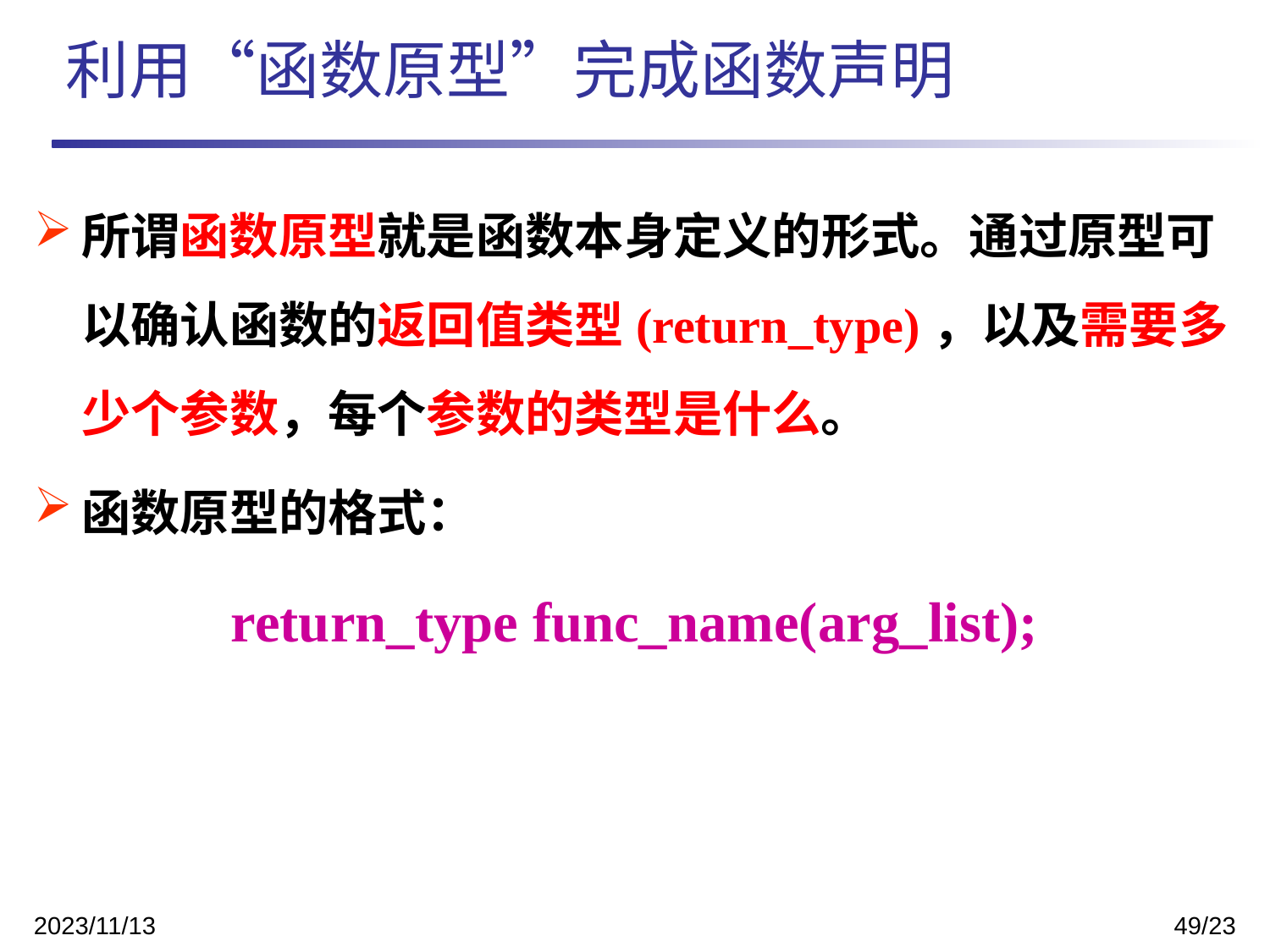

利用“函数原型”完成函数声明
所谓函数原型就是函数本身定义的形式。通过原型可以确认函数的返回值类型(return_type)，以及需要多少个参数，每个参数的类型是什么。
函数原型的格式：
return_type func_name(arg_list);
2023/11/13
49/23